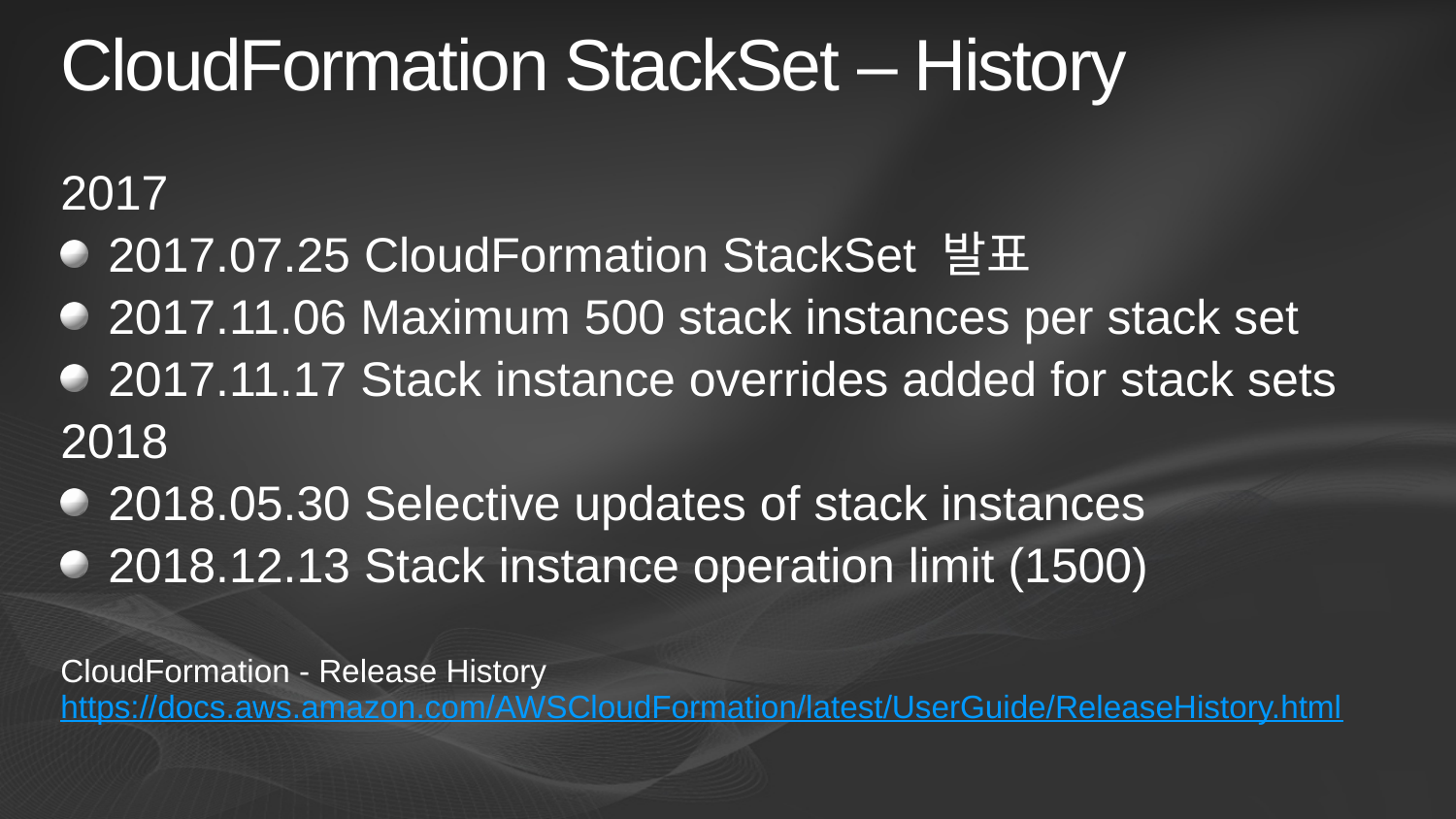

# CloudFormation StackSet – History
2017
2017.07.25 CloudFormation StackSet 발표
2017.11.06 Maximum 500 stack instances per stack set
2017.11.17 Stack instance overrides added for stack sets
2018
2018.05.30 Selective updates of stack instances
2018.12.13 Stack instance operation limit (1500)
CloudFormation - Release History
https://docs.aws.amazon.com/AWSCloudFormation/latest/UserGuide/ReleaseHistory.html